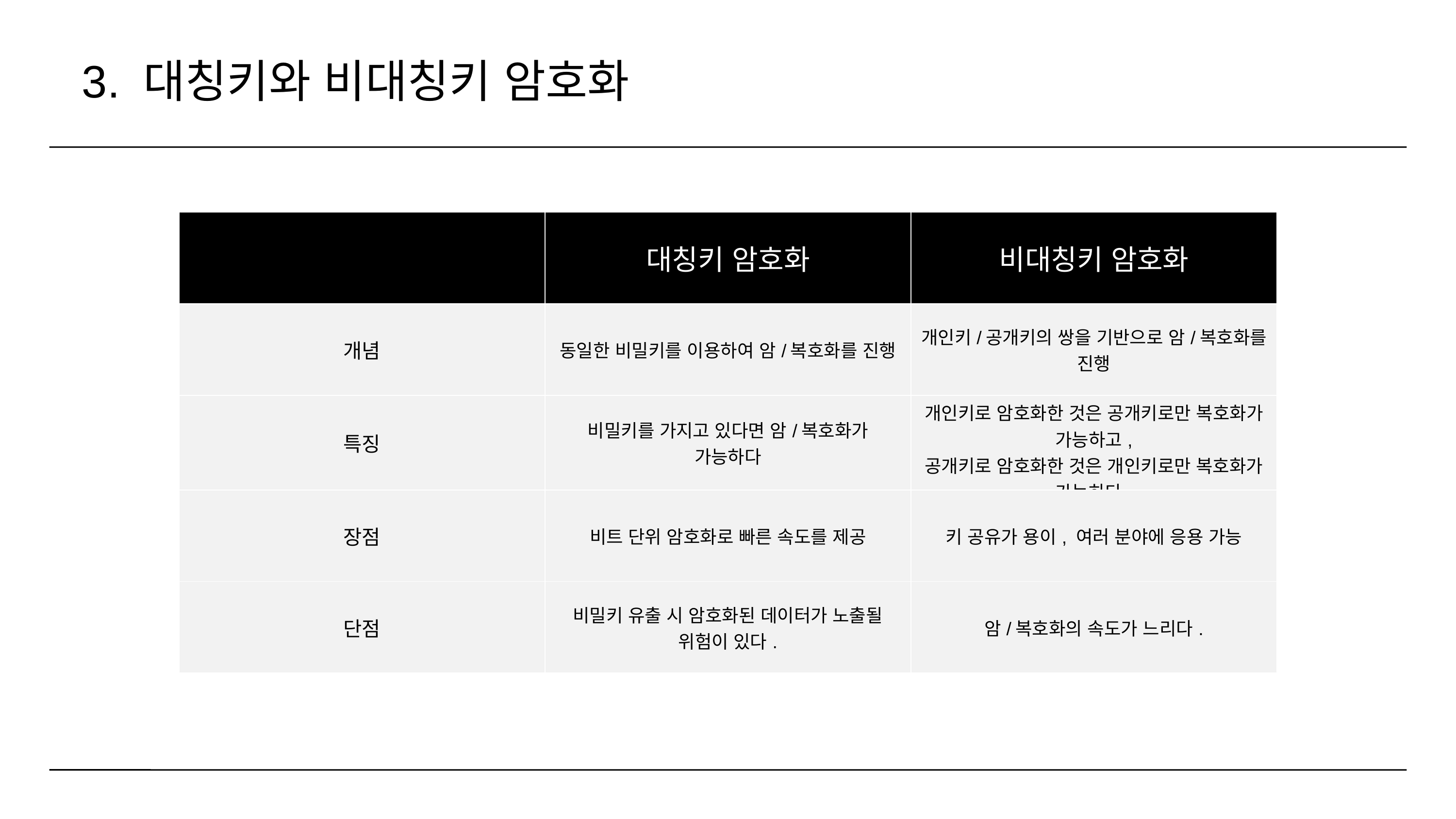

3. 대칭키와 비대칭키 암호화

|  | 대칭키 암호화 | 비대칭키 암호화 |
| --- | --- | --- |
| 개념 | 동일한 비밀키를 이용하여 암/복호화를 진행 | 개인키/공개키의 쌍을 기반으로 암/복호화를 진행 |
| 특징 | 비밀키를 가지고 있다면 암/복호화가 가능하다 | 개인키로 암호화한 것은 공개키로만 복호화가 가능하고, 공개키로 암호화한 것은 개인키로만 복호화가 가능하다. |
| 장점 | 비트 단위 암호화로 빠른 속도를 제공 | 키 공유가 용이, 여러 분야에 응용 가능 |
| 단점 | 비밀키 유출 시 암호화된 데이터가 노출될 위험이 있다. | 암/복호화의 속도가 느리다. |